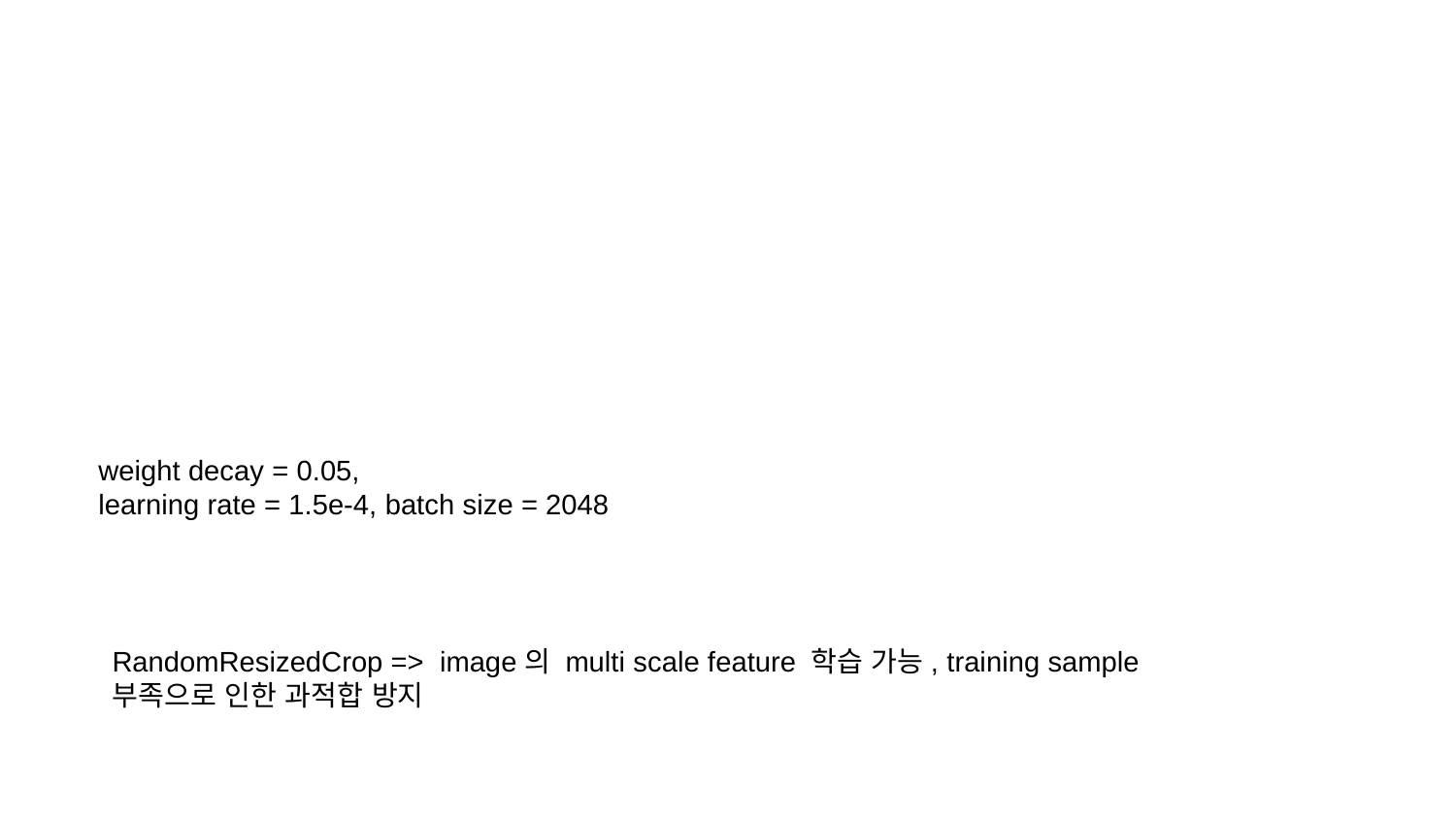

weight decay = 0.05,
learning rate = 1.5e-4, batch size = 2048
RandomResizedCrop =>  image의 multi scale feature 학습 가능, training sample 부족으로 인한 과적합 방지